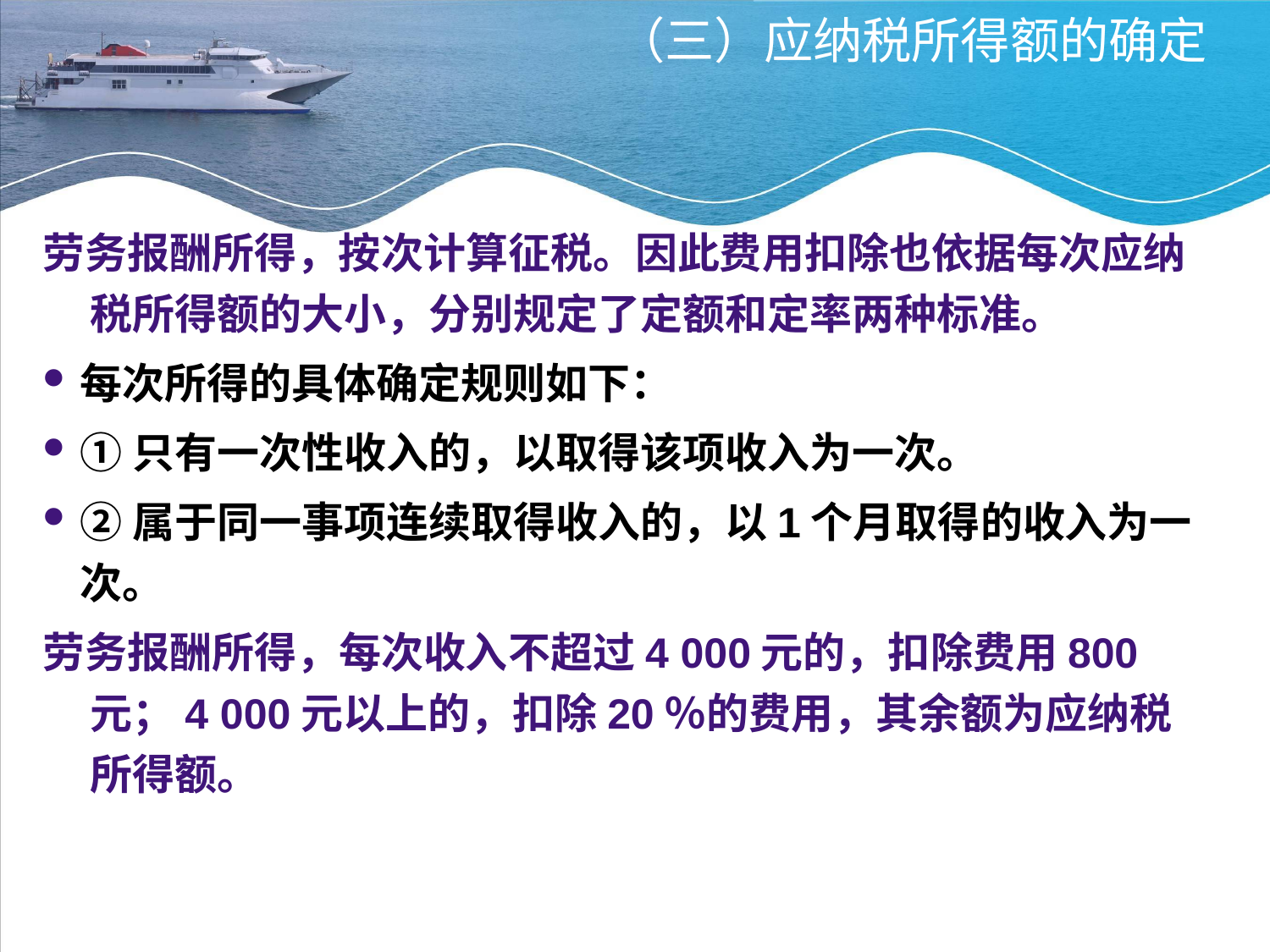

# （三）应纳税所得额的确定
劳务报酬所得，按次计算征税。因此费用扣除也依据每次应纳税所得额的大小，分别规定了定额和定率两种标准。
每次所得的具体确定规则如下：
①只有一次性收入的，以取得该项收入为一次。
②属于同一事项连续取得收入的，以1个月取得的收入为一次。
劳务报酬所得，每次收入不超过4 000元的，扣除费用800元；4 000元以上的，扣除20％的费用，其余额为应纳税所得额。